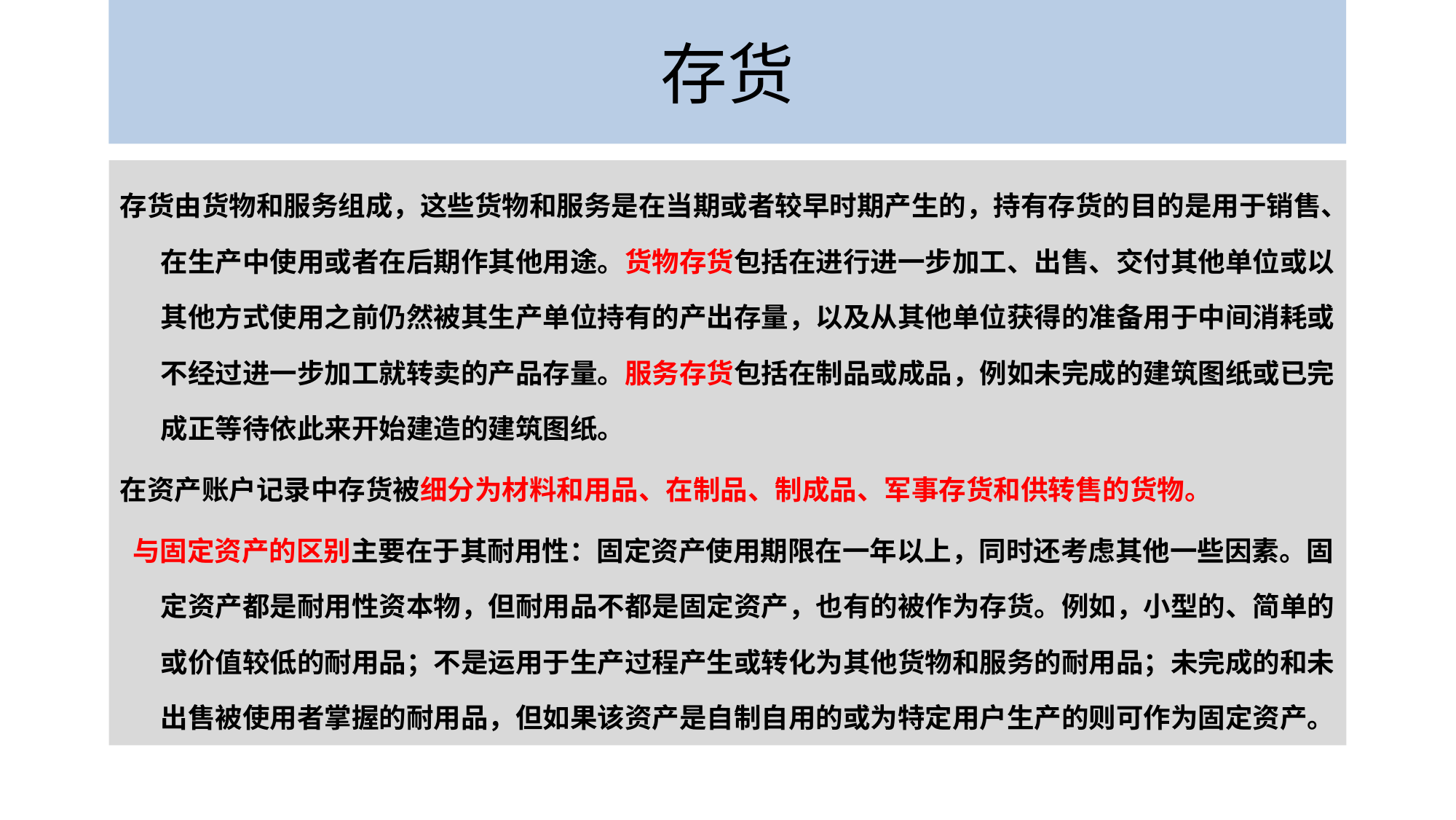

存货
存货由货物和服务组成，这些货物和服务是在当期或者较早时期产生的，持有存货的目的是用于销售、在生产中使用或者在后期作其他用途。货物存货包括在进行进一步加工、出售、交付其他单位或以其他方式使用之前仍然被其生产单位持有的产出存量，以及从其他单位获得的准备用于中间消耗或不经过进一步加工就转卖的产品存量。服务存货包括在制品或成品，例如未完成的建筑图纸或已完成正等待依此来开始建造的建筑图纸。
在资产账户记录中存货被细分为材料和用品、在制品、制成品、军事存货和供转售的货物。
 与固定资产的区别主要在于其耐用性：固定资产使用期限在一年以上，同时还考虑其他一些因素。固定资产都是耐用性资本物，但耐用品不都是固定资产，也有的被作为存货。例如，小型的、简单的或价值较低的耐用品；不是运用于生产过程产生或转化为其他货物和服务的耐用品；未完成的和未出售被使用者掌握的耐用品，但如果该资产是自制自用的或为特定用户生产的则可作为固定资产。